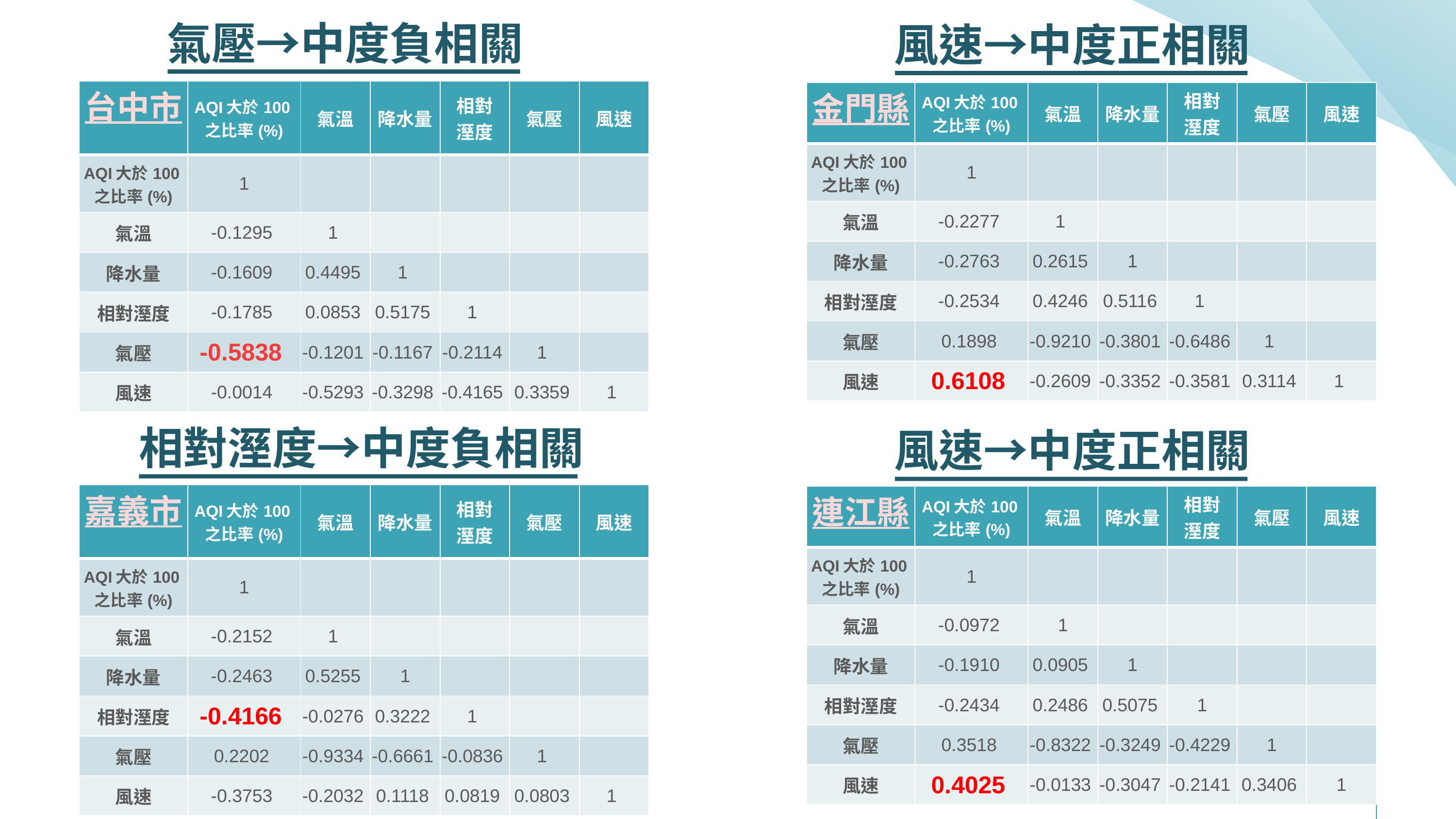

氣壓→中度負相關
風速→中度正相關
| 台中市 | AQI大於100之比率(%) | 氣溫 | 降水量 | 相對 溼度 | 氣壓 | 風速 |
| --- | --- | --- | --- | --- | --- | --- |
| AQI大於100之比率(%) | 1 |  |  |  |  |  |
| 氣溫 | -0.1295 | 1 |  |  |  |  |
| 降水量 | -0.1609 | 0.4495 | 1 |  |  |  |
| 相對溼度 | -0.1785 | 0.0853 | 0.5175 | 1 |  |  |
| 氣壓 | -0.5838 | -0.1201 | -0.1167 | -0.2114 | 1 |  |
| 風速 | -0.0014 | -0.5293 | -0.3298 | -0.4165 | 0.3359 | 1 |
| 金門縣 | AQI大於100之比率(%) | 氣溫 | 降水量 | 相對 溼度 | 氣壓 | 風速 |
| --- | --- | --- | --- | --- | --- | --- |
| AQI大於100之比率(%) | 1 |  |  |  |  |  |
| 氣溫 | -0.2277 | 1 |  |  |  |  |
| 降水量 | -0.2763 | 0.2615 | 1 |  |  |  |
| 相對溼度 | -0.2534 | 0.4246 | 0.5116 | 1 |  |  |
| 氣壓 | 0.1898 | -0.9210 | -0.3801 | -0.6486 | 1 |  |
| 風速 | 0.6108 | -0.2609 | -0.3352 | -0.3581 | 0.3114 | 1 |

相對溼度→中度負相關
風速→中度正相關
| 嘉義市 | AQI大於100之比率(%) | 氣溫 | 降水量 | 相對 溼度 | 氣壓 | 風速 |
| --- | --- | --- | --- | --- | --- | --- |
| AQI大於100之比率(%) | 1 |  |  |  |  |  |
| 氣溫 | -0.2152 | 1 |  |  |  |  |
| 降水量 | -0.2463 | 0.5255 | 1 |  |  |  |
| 相對溼度 | -0.4166 | -0.0276 | 0.3222 | 1 |  |  |
| 氣壓 | 0.2202 | -0.9334 | -0.6661 | -0.0836 | 1 |  |
| 風速 | -0.3753 | -0.2032 | 0.1118 | 0.0819 | 0.0803 | 1 |
| 連江縣 | AQI大於100之比率(%) | 氣溫 | 降水量 | 相對 溼度 | 氣壓 | 風速 |
| --- | --- | --- | --- | --- | --- | --- |
| AQI大於100之比率(%) | 1 |  |  |  |  |  |
| 氣溫 | -0.0972 | 1 |  |  |  |  |
| 降水量 | -0.1910 | 0.0905 | 1 |  |  |  |
| 相對溼度 | -0.2434 | 0.2486 | 0.5075 | 1 |  |  |
| 氣壓 | 0.3518 | -0.8322 | -0.3249 | -0.4229 | 1 |  |
| 風速 | 0.4025 | -0.0133 | -0.3047 | -0.2141 | 0.3406 | 1 |